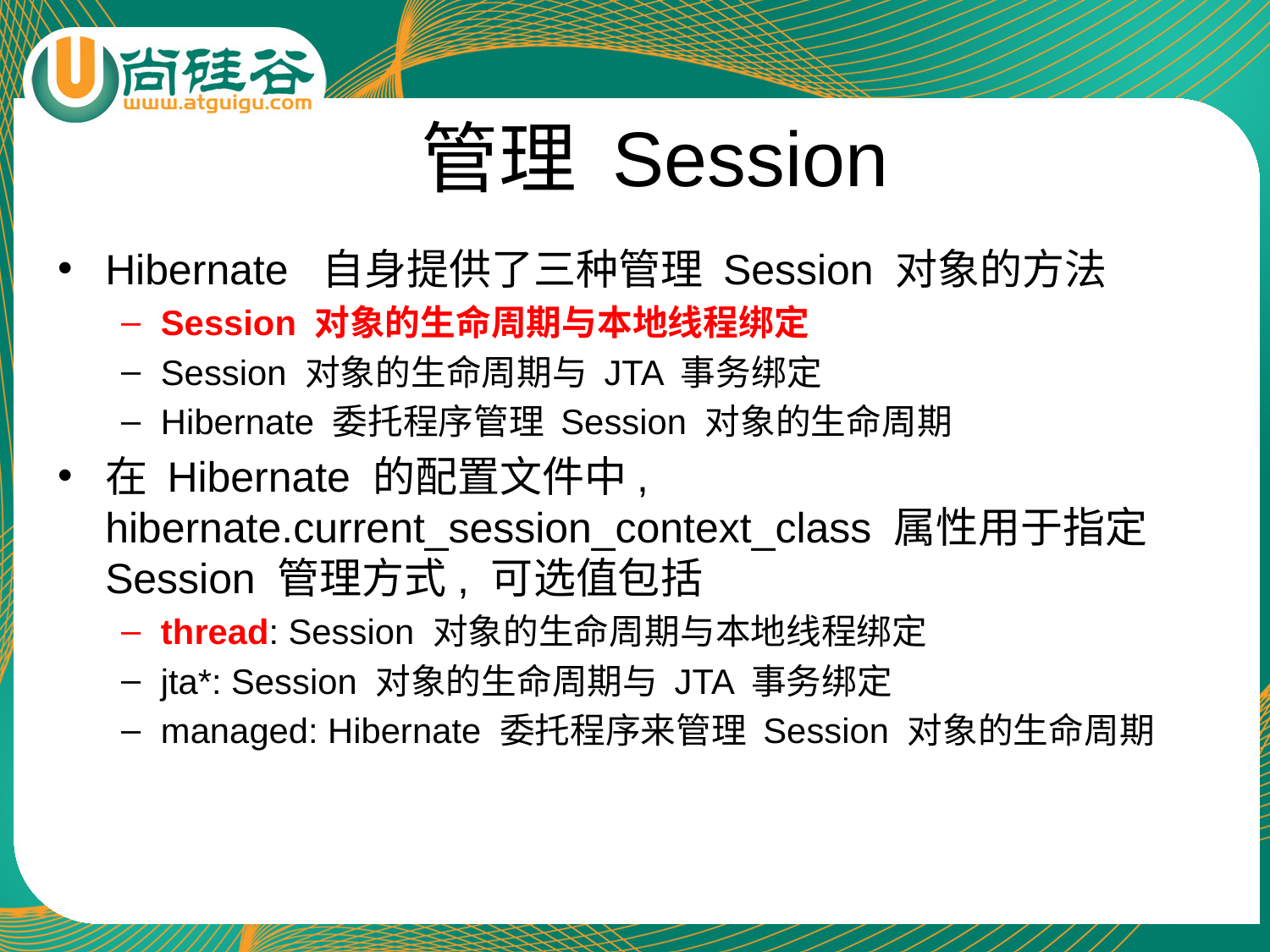

# 管理 Session
Hibernate  自身提供了三种管理 Session 对象的方法
Session 对象的生命周期与本地线程绑定
Session 对象的生命周期与 JTA 事务绑定
Hibernate 委托程序管理 Session 对象的生命周期
在 Hibernate 的配置文件中, hibernate.current_session_context_class 属性用于指定 Session 管理方式, 可选值包括
thread: Session 对象的生命周期与本地线程绑定
jta*: Session 对象的生命周期与 JTA 事务绑定
managed: Hibernate 委托程序来管理 Session 对象的生命周期